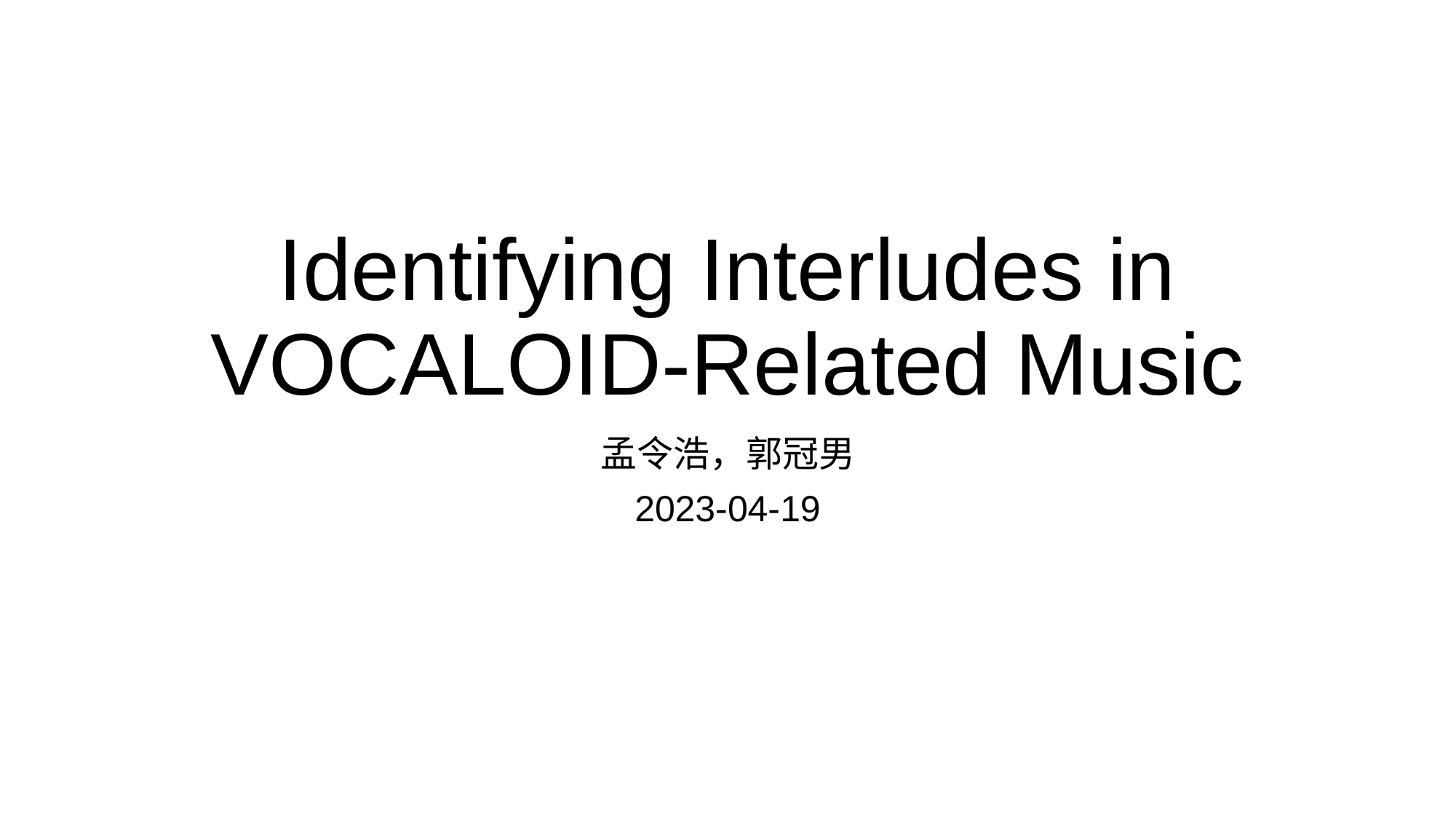

# Identifying Interludes in VOCALOID-Related Music
孟令浩，郭冠男
2023-04-19